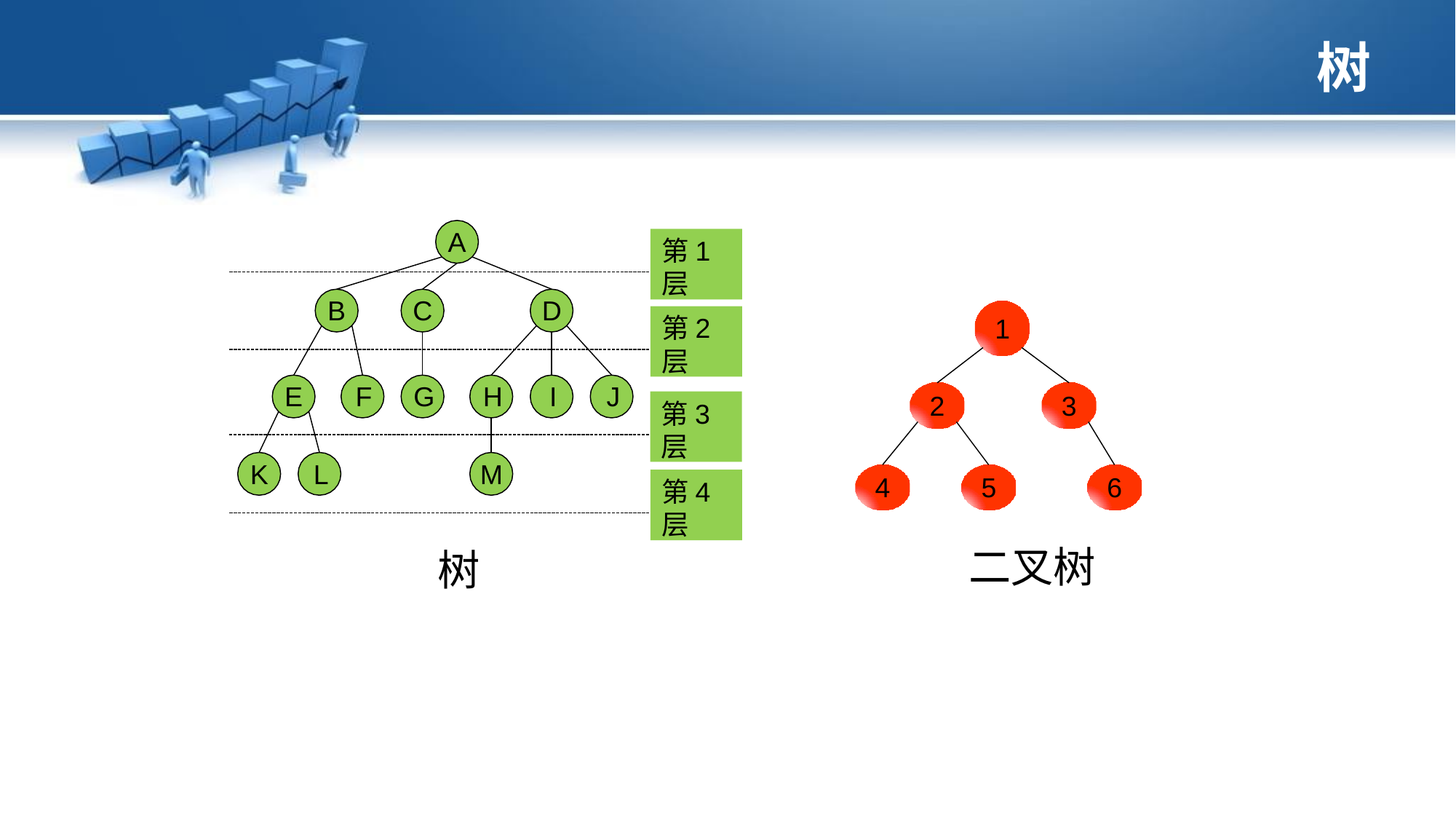

树

A
第1层

B
C
D

第2层
1

E	F	G	H	I	J

2
3
第3层

K	L
M

4
5
6
第4层

二叉树
树